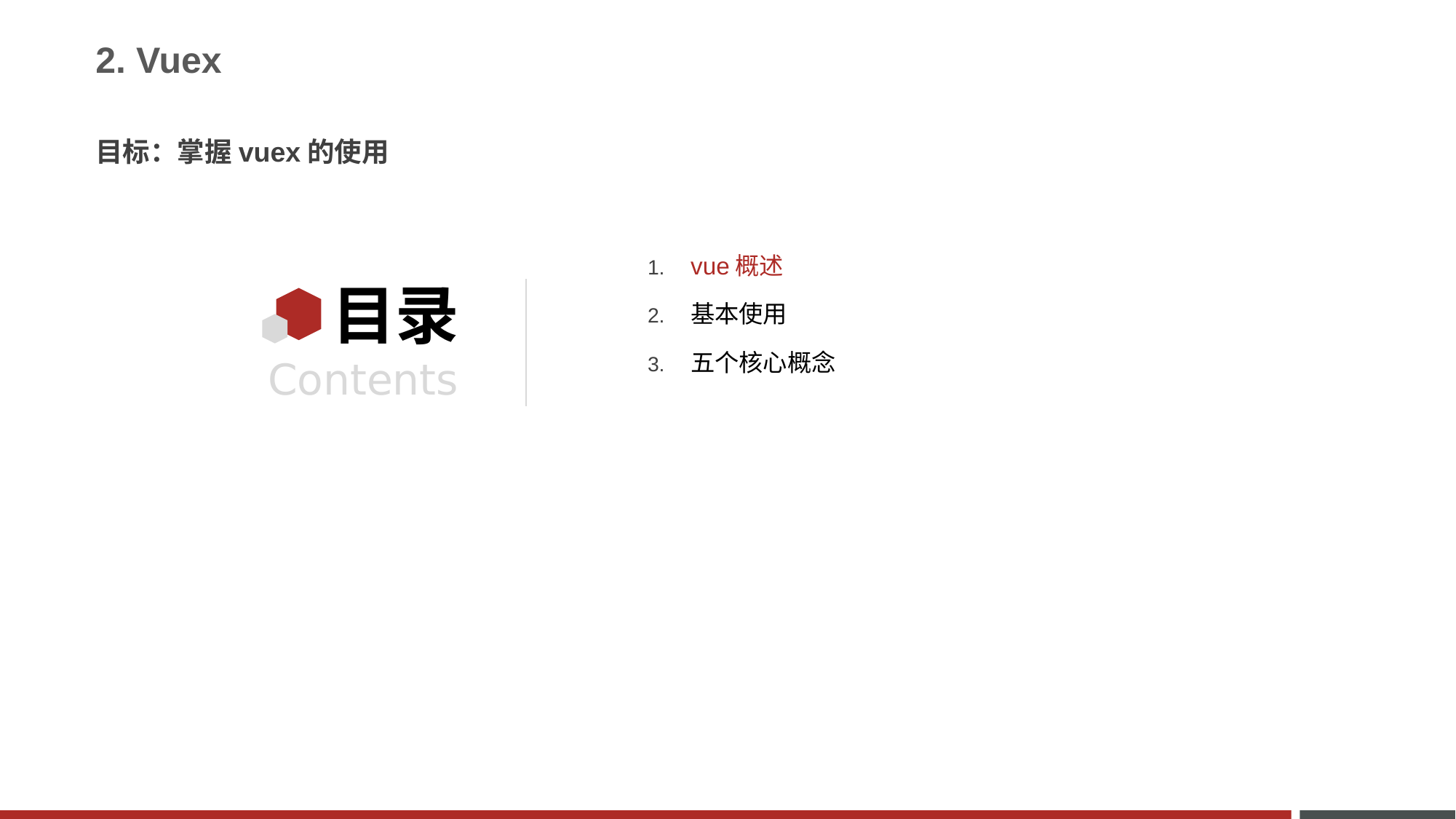

# 2. Vuex
目标：掌握vuex的使用

vue概述
基本使用
五个核心概念